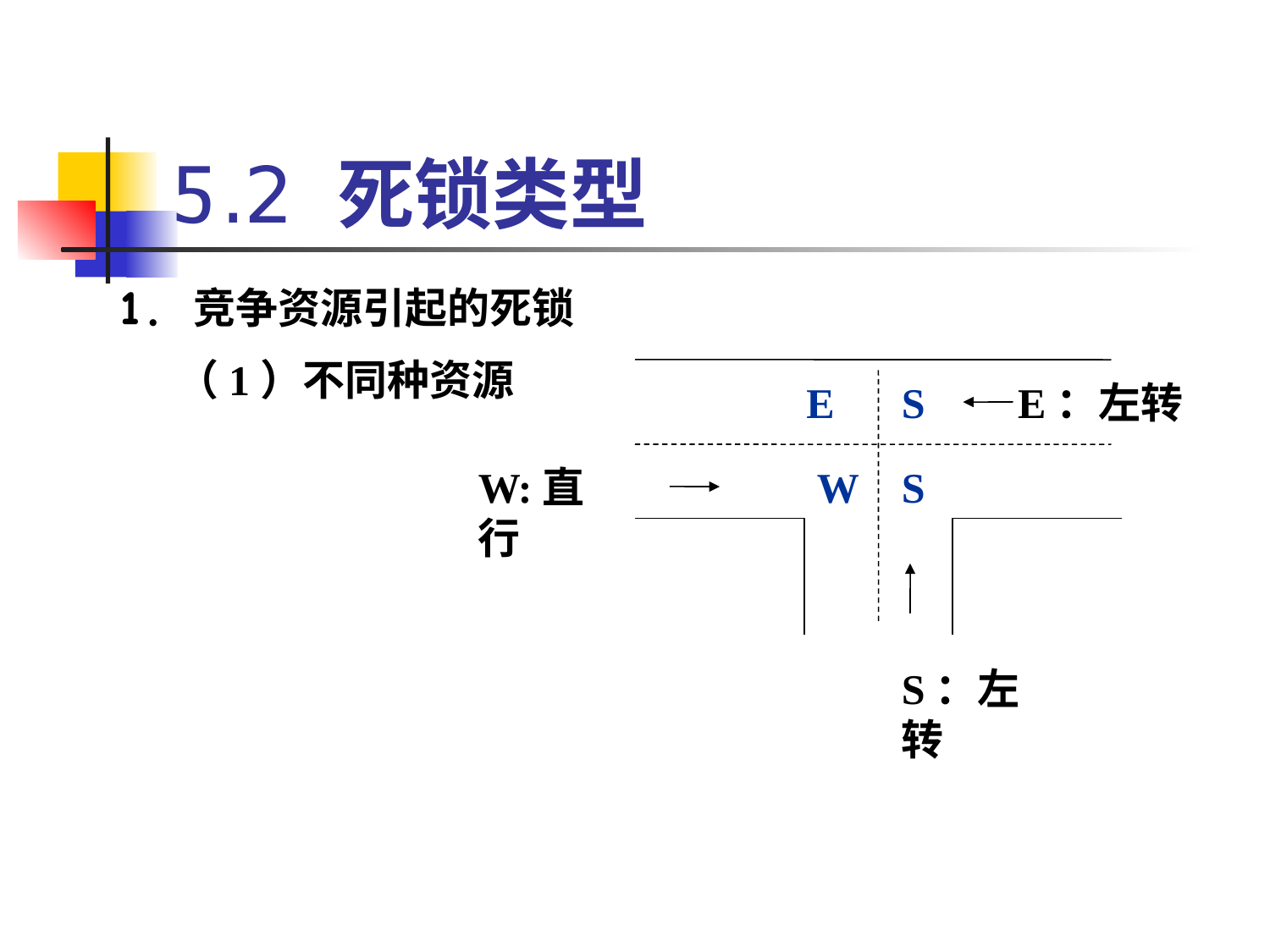

# 5.2 死锁类型
1.  竞争资源引起的死锁
     （1）不同种资源

E

S
E：左转

W:直行
W
S

S：左转